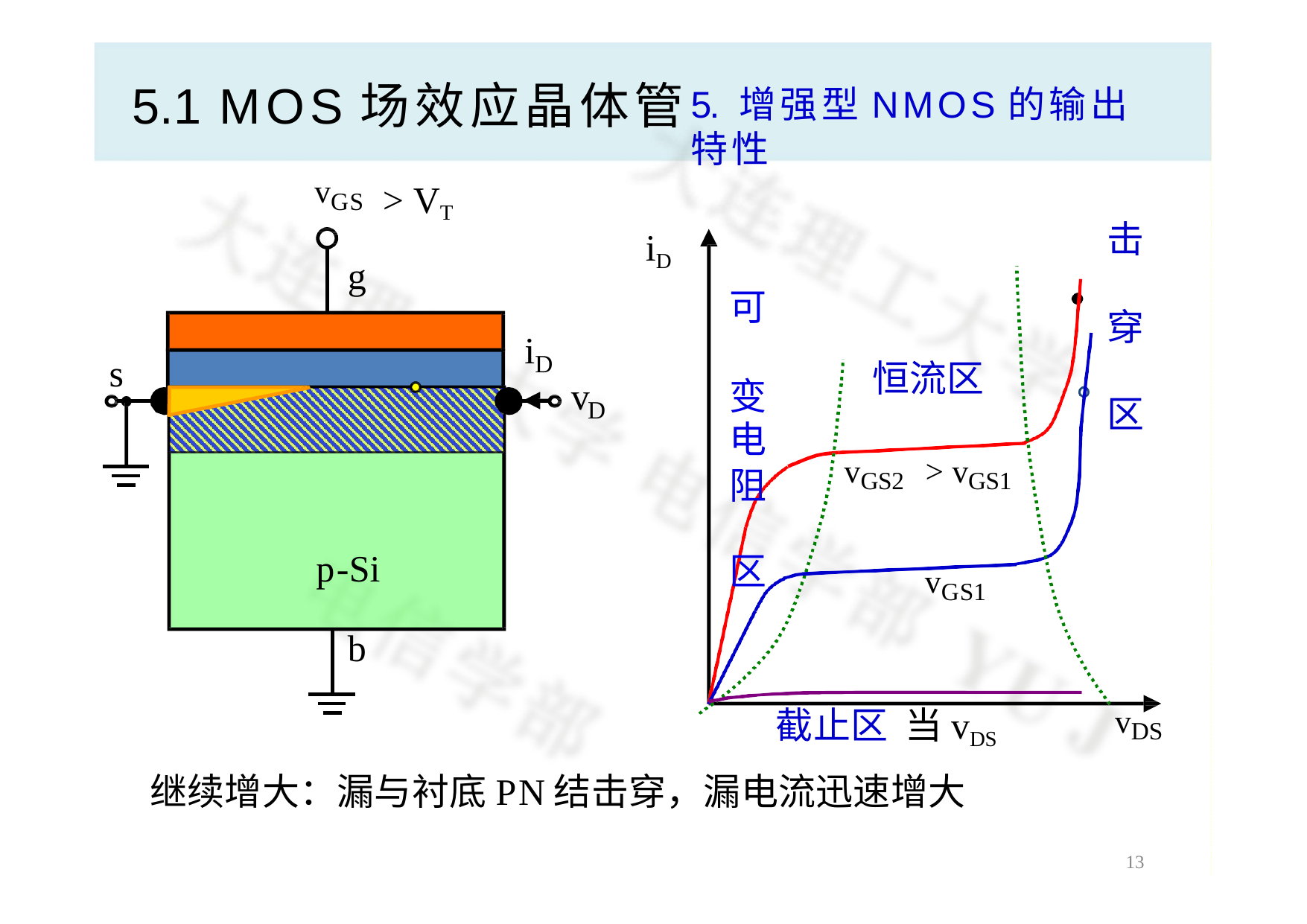

# 5.1 MOS场效应晶体管
5. 增强型NMOS的输出特性
> VT
vGS
击  穿  区
iD

g

可  变
电
阻  区

i
D

s

恒流区

vGS2	> vGS1
v

D

p-Si
vGS1
b

截止区  当vDS继续增大：漏与衬底PN结击穿，漏电流迅速增大

vDS

13